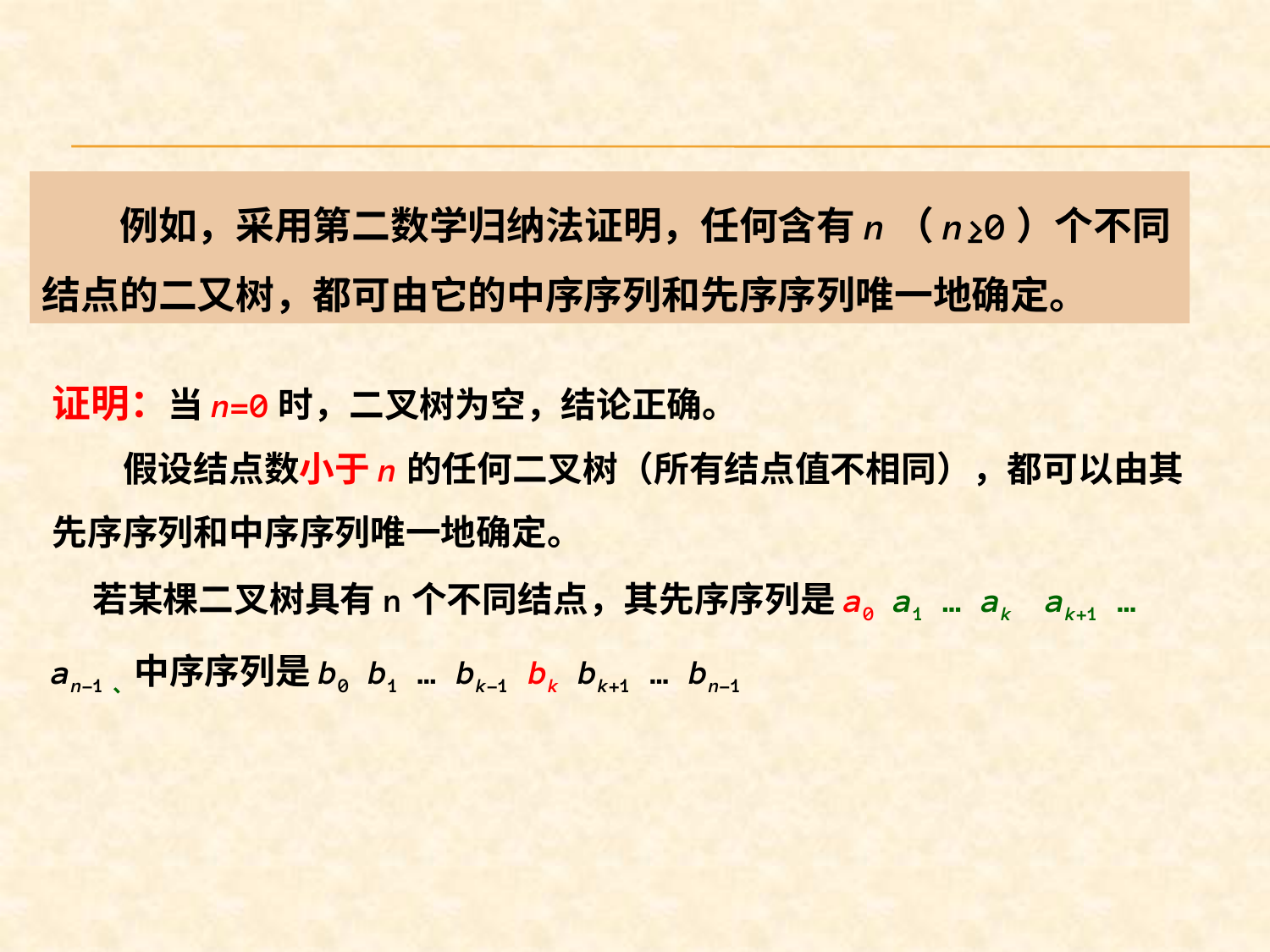

例如，采用第二数学归纳法证明，任何含有n（n≥0）个不同结点的二又树，都可由它的中序序列和先序序列唯一地确定。
证明：当n=0时，二叉树为空，结论正确。
　　假设结点数小于n的任何二叉树（所有结点值不相同），都可以由其先序序列和中序序列唯一地确定。
    若某棵二叉树具有n个不同结点，其先序序列是a0 a1 … ak   ak+1 … an-1、中序序列是b0 b1 … bk-1 bk bk+1 … bn-1